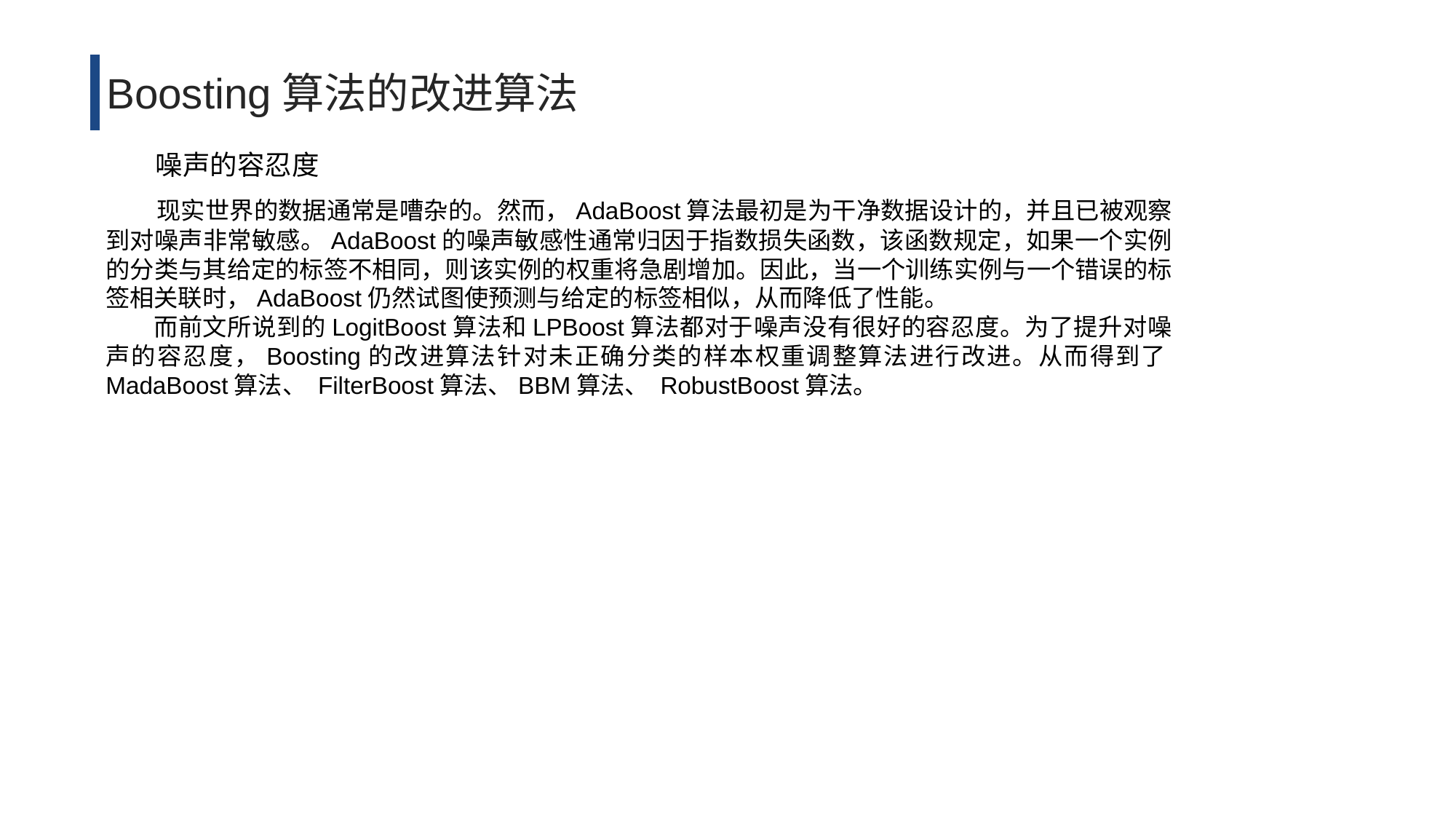

Boosting算法的改进算法
       噪声的容忍度
       现实世界的数据通常是嘈杂的。然而，AdaBoost算法最初是为干净数据设计的，并且已被观察到对噪声非常敏感。AdaBoost的噪声敏感性通常归因于指数损失函数，该函数规定，如果一个实例的分类与其给定的标签不相同，则该实例的权重将急剧增加。因此，当一个训练实例与一个错误的标签相关联时，AdaBoost仍然试图使预测与给定的标签相似，从而降低了性能。
       而前文所说到的LogitBoost算法和LPBoost算法都对于噪声没有很好的容忍度。为了提升对噪声的容忍度，Boosting的改进算法针对未正确分类的样本权重调整算法进行改进。从而得到了MadaBoost算法、 FilterBoost算法、BBM算法、 RobustBoost算法。